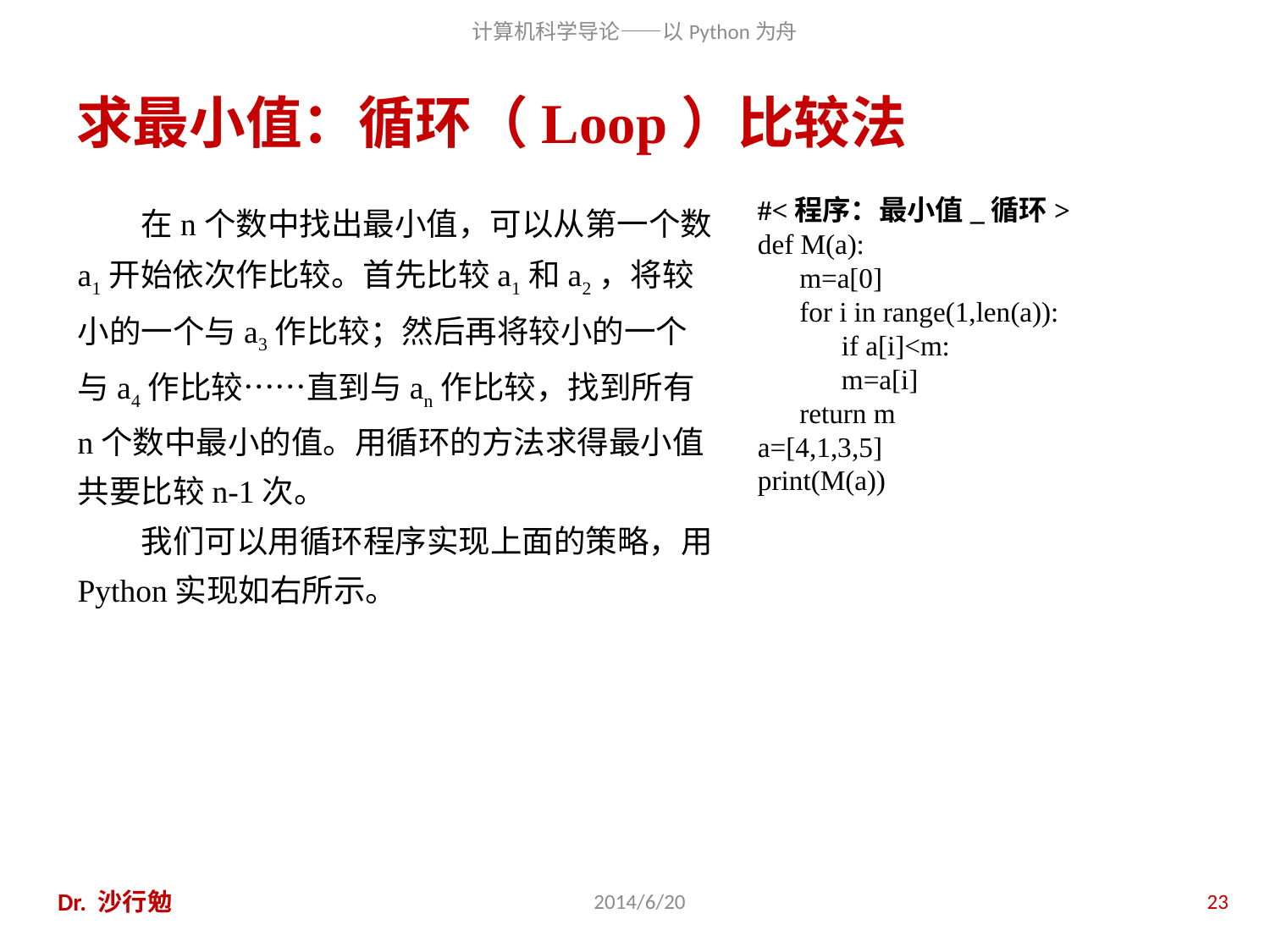

# 求最小值：循环（Loop）比较法
在n个数中找出最小值，可以从第一个数a1开始依次作比较。首先比较a1和a2，将较小的一个与a3作比较；然后再将较小的一个与a4作比较……直到与an作比较，找到所有n个数中最小的值。用循环的方法求得最小值共要比较n-1次。
我们可以用循环程序实现上面的策略，用Python实现如右所示。

#<程序：最小值_循环>
def M(a):
      m=a[0]
      for i in range(1,len(a)):
            if a[i]<m:
            m=a[i]
      return m
a=[4,1,3,5]
print(M(a))

Dr. 沙行勉
2014/6/20
23